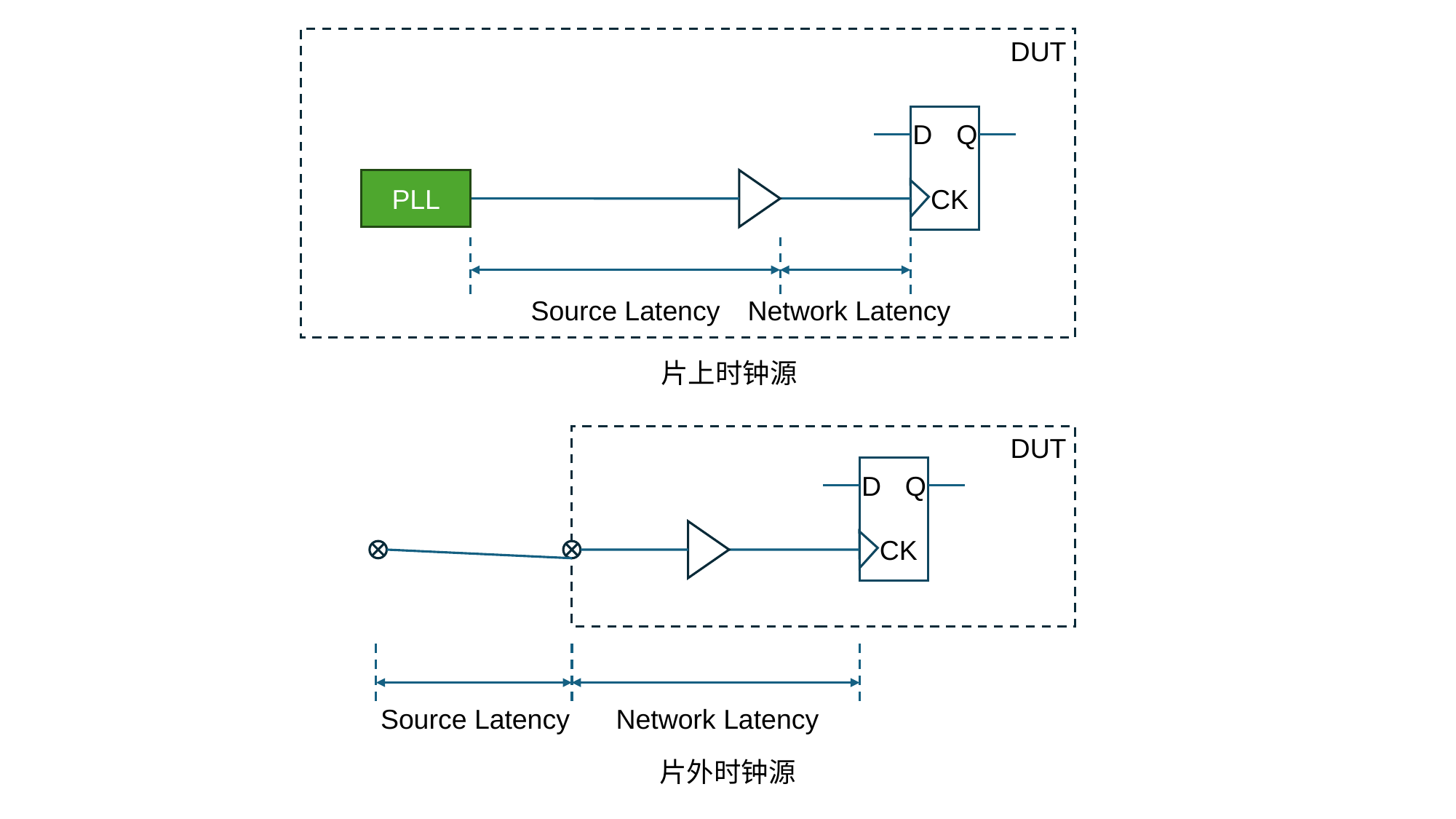

DUT

D
Q
CK

PLL

Source Latency
Network Latency
片上时钟源
DUT

D
Q
CK

Source Latency
Network Latency
片外时钟源